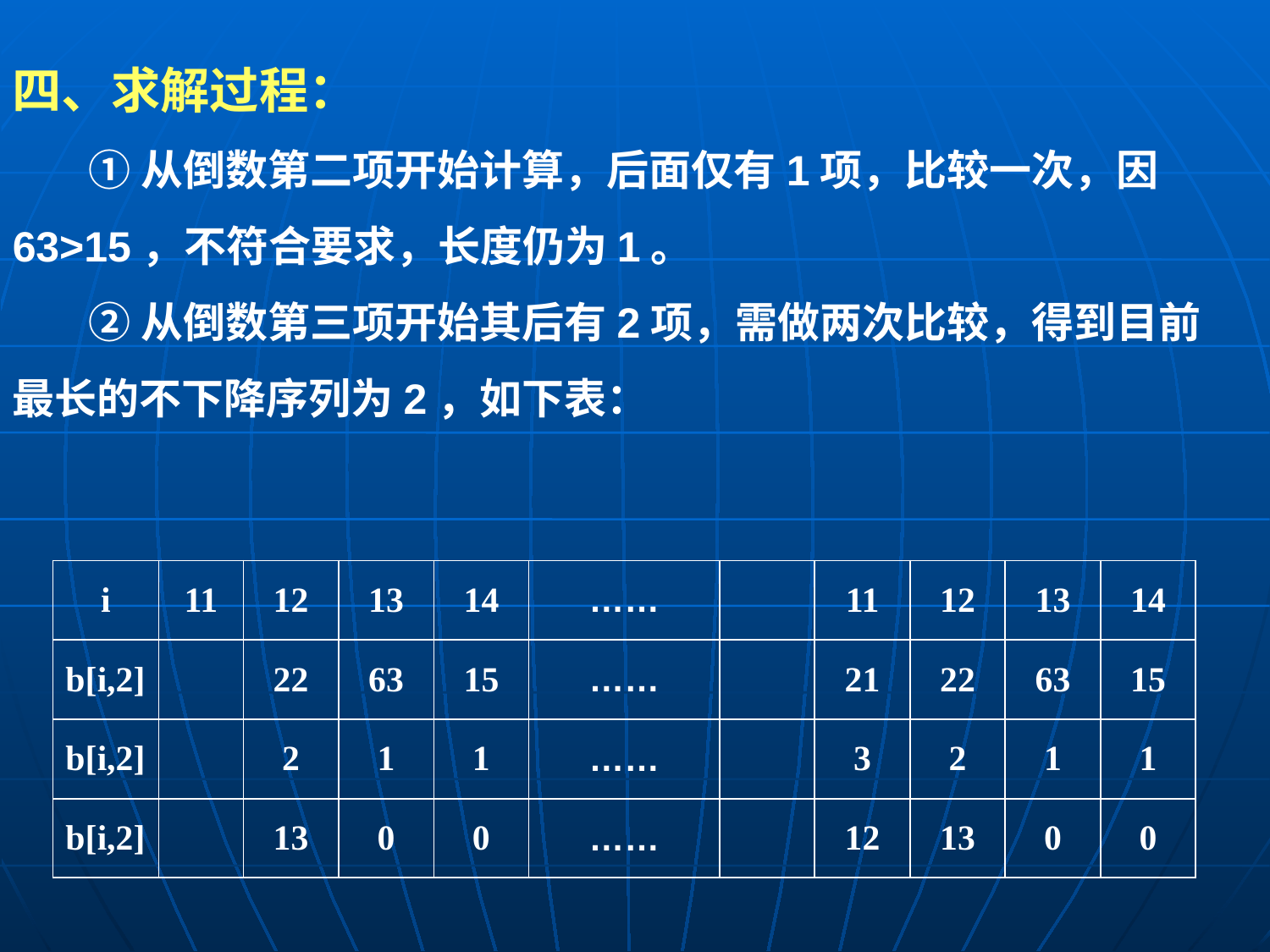

四、求解过程：
        ①从倒数第二项开始计算，后面仅有1项，比较一次，因63>15，不符合要求，长度仍为1。
        ②从倒数第三项开始其后有2项，需做两次比较，得到目前最长的不下降序列为2，如下表：
| i | 11 | 12 | 13 | 14 | …… |  | 11 | 12 | 13 | 14 |
| --- | --- | --- | --- | --- | --- | --- | --- | --- | --- | --- |
| b[i,2] |  | 22 | 63 | 15 | …… |  | 21 | 22 | 63 | 15 |
| b[i,2] |  | 2 | 1 | 1 | …… |  | 3 | 2 | 1 | 1 |
| b[i,2] |  | 13 | 0 | 0 | …… |  | 12 | 13 | 0 | 0 |